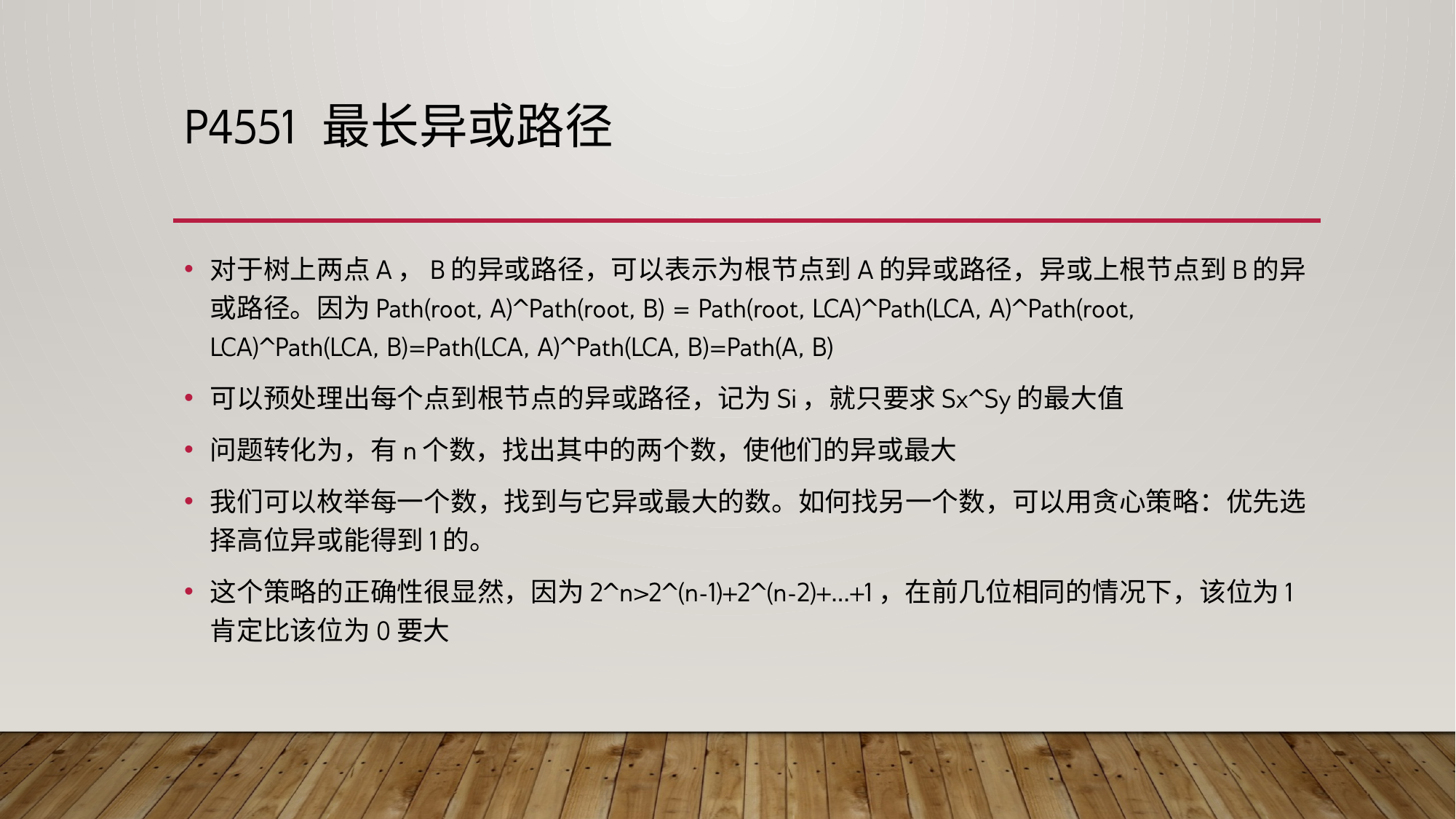

# P4551 最长异或路径
对于树上两点A，B的异或路径，可以表示为根节点到A的异或路径，异或上根节点到B的异或路径。因为Path(root, A)^Path(root, B) = Path(root, LCA)^Path(LCA, A)^Path(root, LCA)^Path(LCA, B)=Path(LCA, A)^Path(LCA, B)=Path(A, B)
可以预处理出每个点到根节点的异或路径，记为Si，就只要求Sx^Sy的最大值
问题转化为，有n个数，找出其中的两个数，使他们的异或最大
我们可以枚举每一个数，找到与它异或最大的数。如何找另一个数，可以用贪心策略：优先选择高位异或能得到1的。
这个策略的正确性很显然，因为2^n>2^(n-1)+2^(n-2)+…+1，在前几位相同的情况下，该位为1肯定比该位为0要大